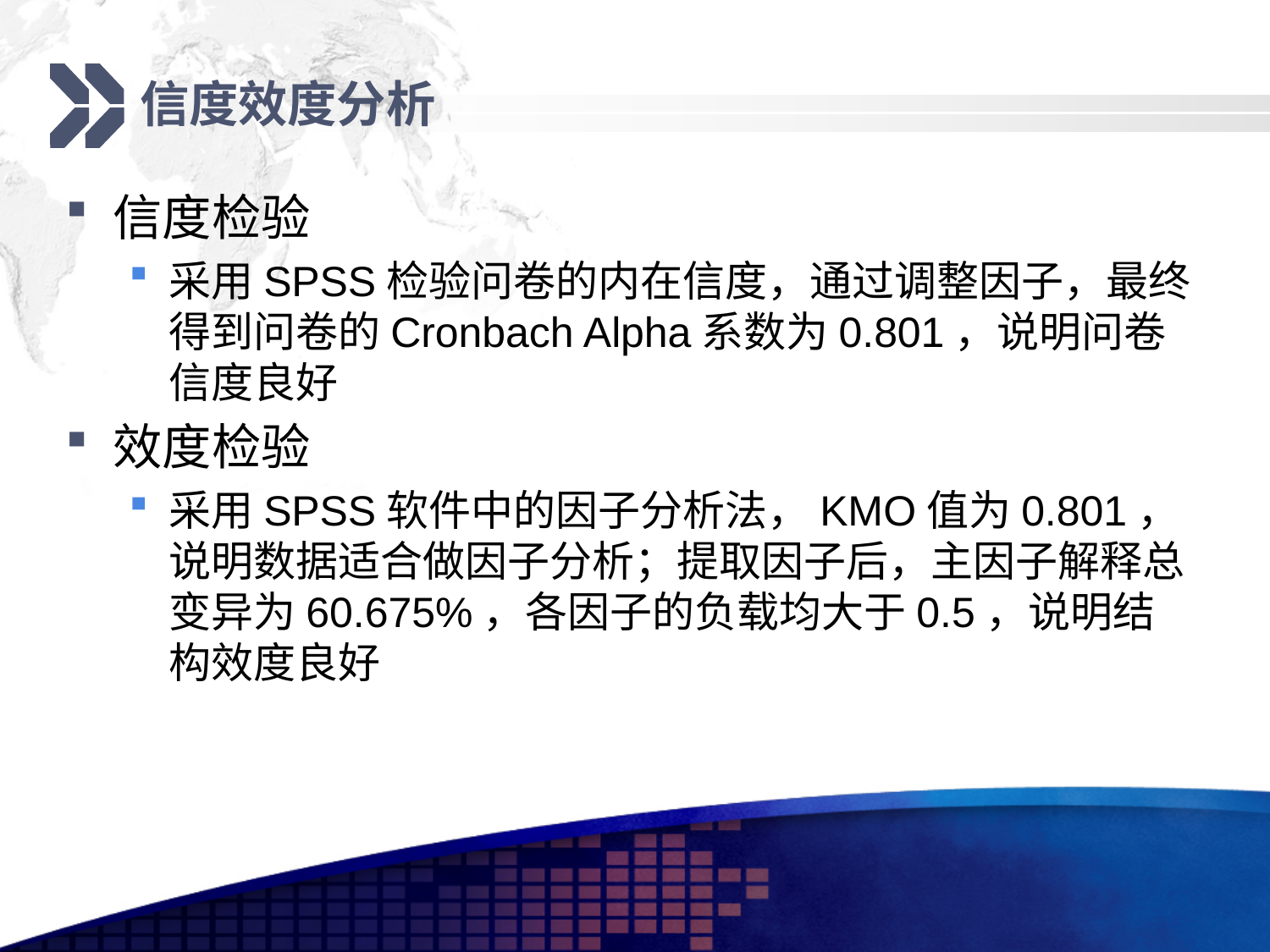

# 信度效度分析
信度检验
采用SPSS检验问卷的内在信度，通过调整因子，最终得到问卷的Cronbach Alpha系数为0.801，说明问卷信度良好
效度检验
采用SPSS软件中的因子分析法，KMO值为0.801，说明数据适合做因子分析；提取因子后，主因子解释总变异为60.675%，各因子的负载均大于0.5，说明结构效度良好